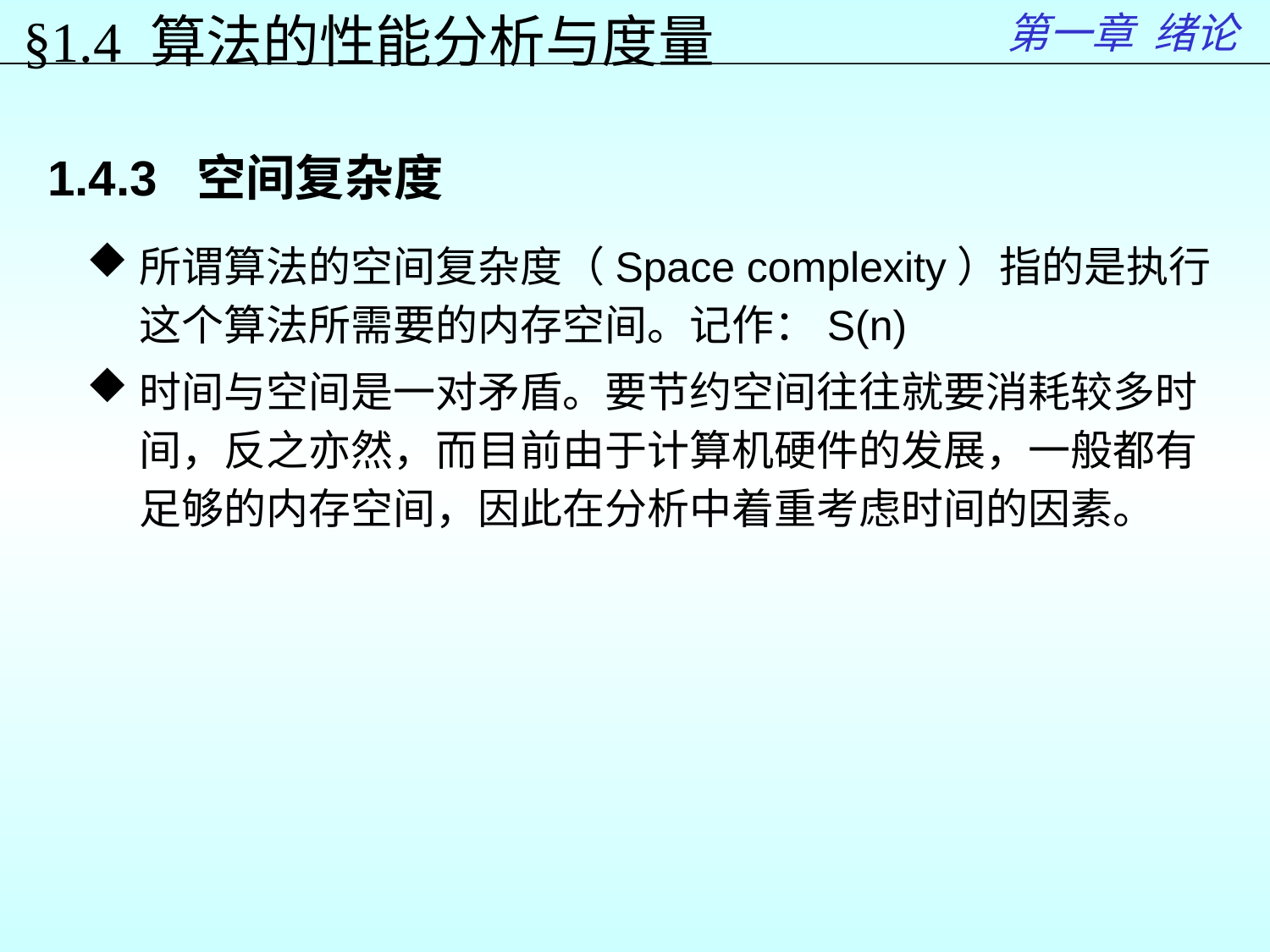

第一章  绪论

§1.4 算法的性能分析与度量
1.4.3  空间复杂度
所谓算法的空间复杂度（Space complexity）指的是执行这个算法所需要的内存空间。记作：S(n)
时间与空间是一对矛盾。要节约空间往往就要消耗较多时间，反之亦然，而目前由于计算机硬件的发展，一般都有足够的内存空间，因此在分析中着重考虑时间的因素。